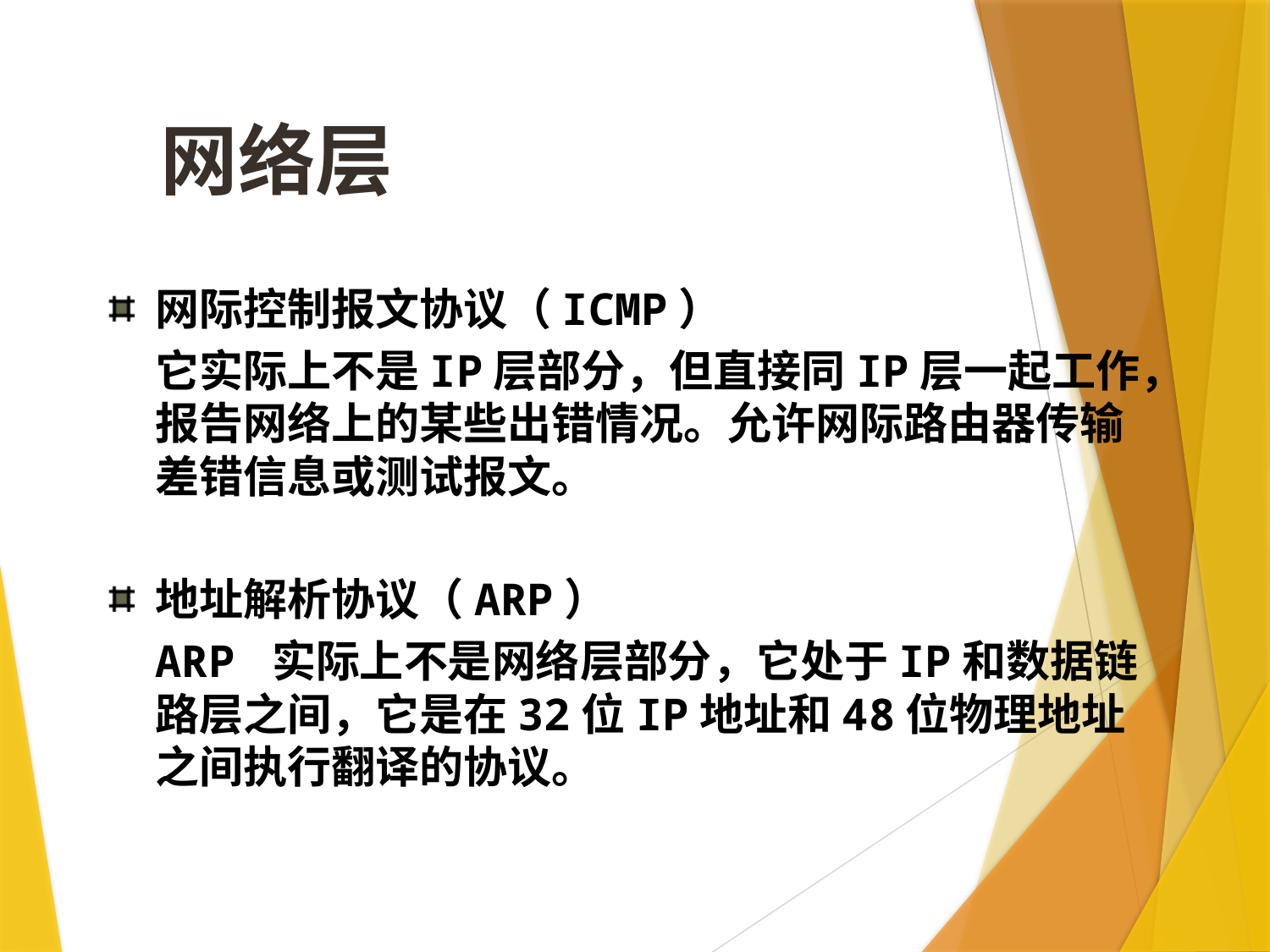

网络层
网际控制报文协议（ICMP）
	它实际上不是IP层部分，但直接同IP层一起工作，报告网络上的某些出错情况。允许网际路由器传输差错信息或测试报文。

地址解析协议（ARP）
	ARP 实际上不是网络层部分，它处于IP和数据链路层之间，它是在32位IP地址和48位物理地址之间执行翻译的协议。